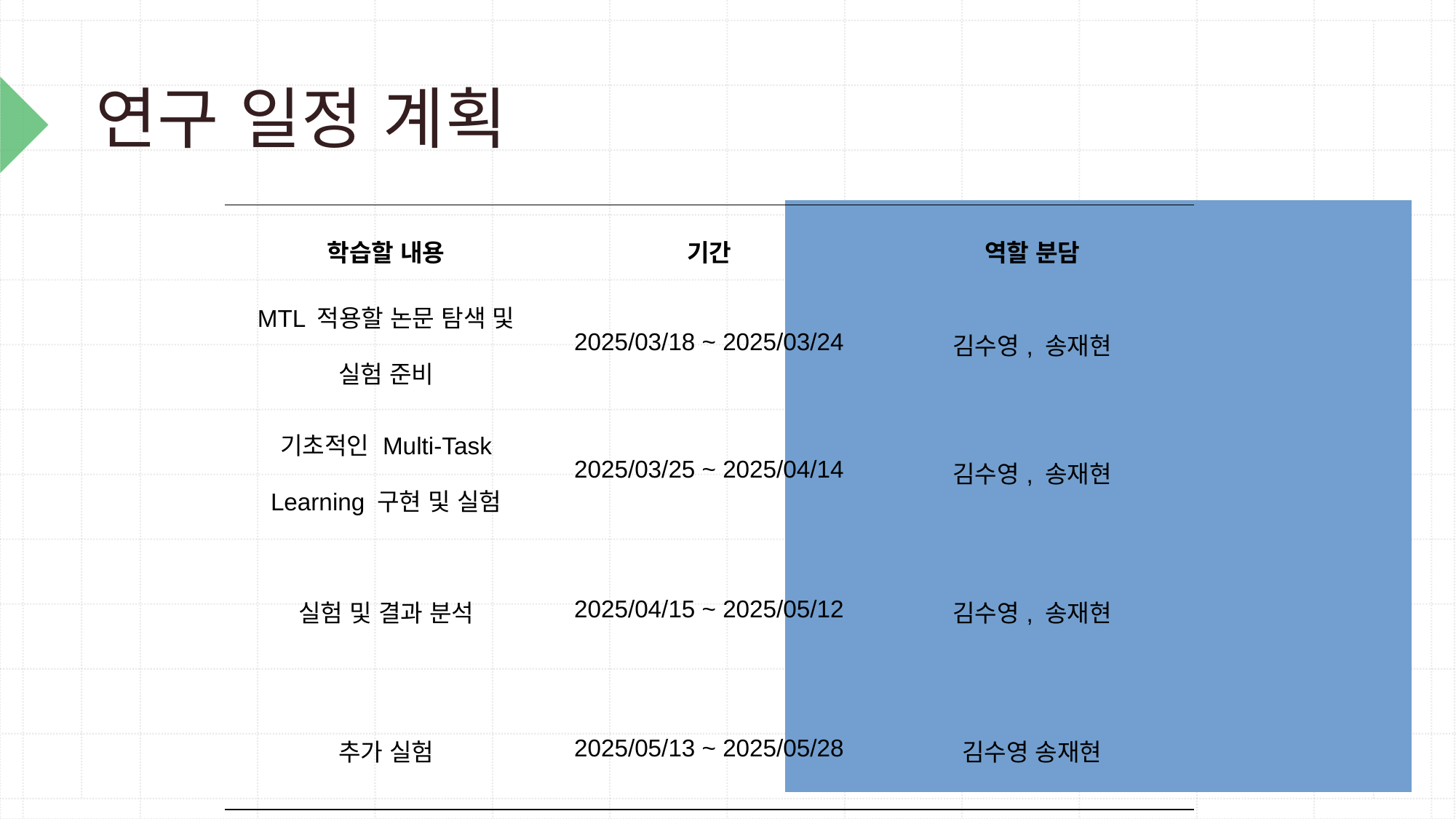

# 연구 일정 계획

| 학습할 내용 | 기간 | 역할 분담 |
| --- | --- | --- |
| MTL 적용할 논문 탐색 및 실험 준비 | 2025/03/18 ~ 2025/03/24 | 김수영, 송재현 |
| 기초적인 Multi-Task Learning 구현 및 실험 | 2025/03/25 ~ 2025/04/14 | 김수영, 송재현 |
| 실험 및 결과 분석 | 2025/04/15 ~ 2025/05/12 | 김수영, 송재현 |
| 추가 실험 | 2025/05/13 ~ 2025/05/28 | 김수영 송재현 |